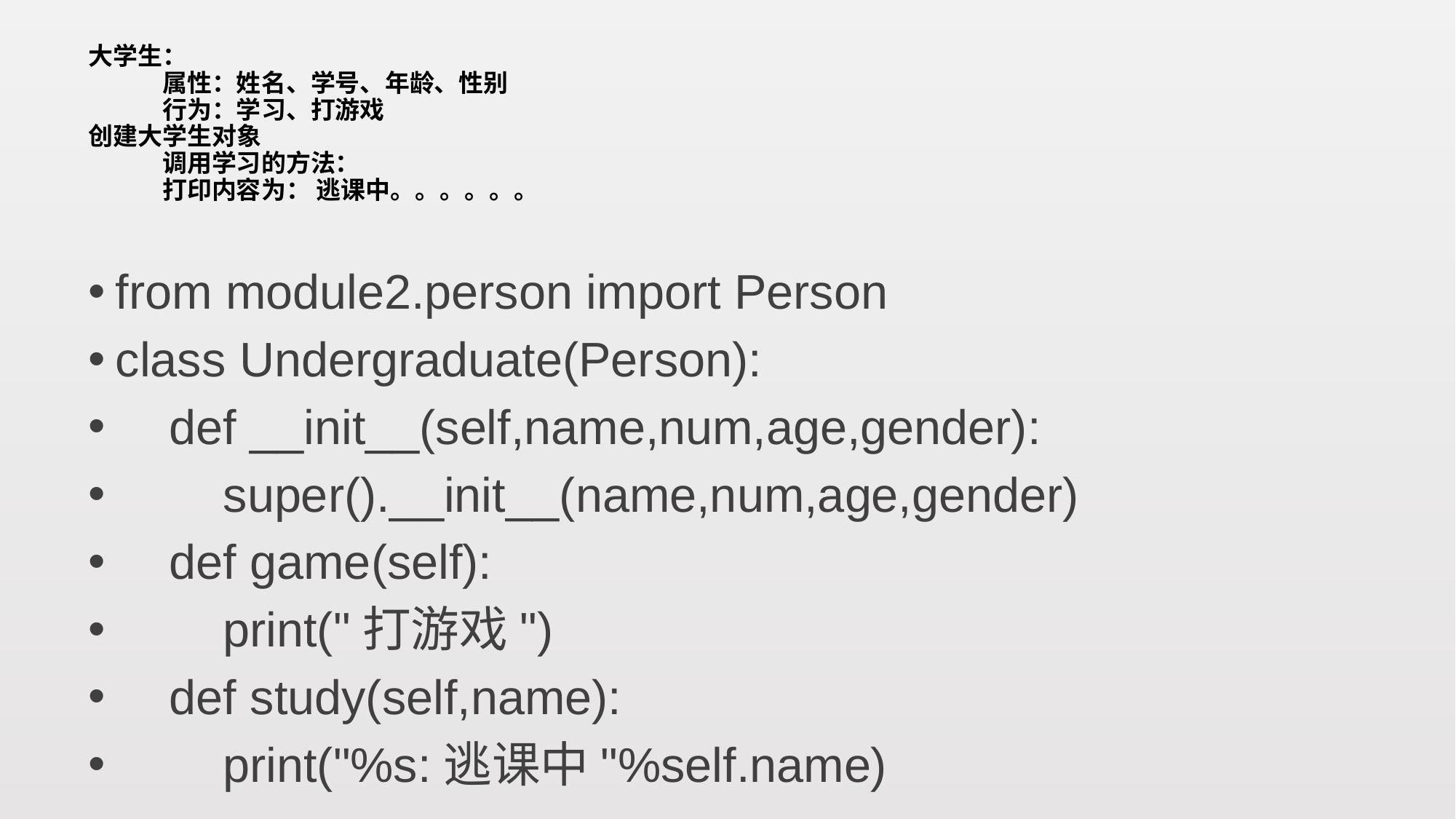

# 大学生： 属性：姓名、学号、年龄、性别 行为：学习、打游戏 创建大学生对象 调用学习的方法： 打印内容为： 逃课中。。。。。。
from module2.person import Person
class Undergraduate(Person):
    def __init__(self,name,num,age,gender):
        super().__init__(name,num,age,gender)
    def game(self):
        print("打游戏")
    def study(self,name):
        print("%s:逃课中"%self.name)